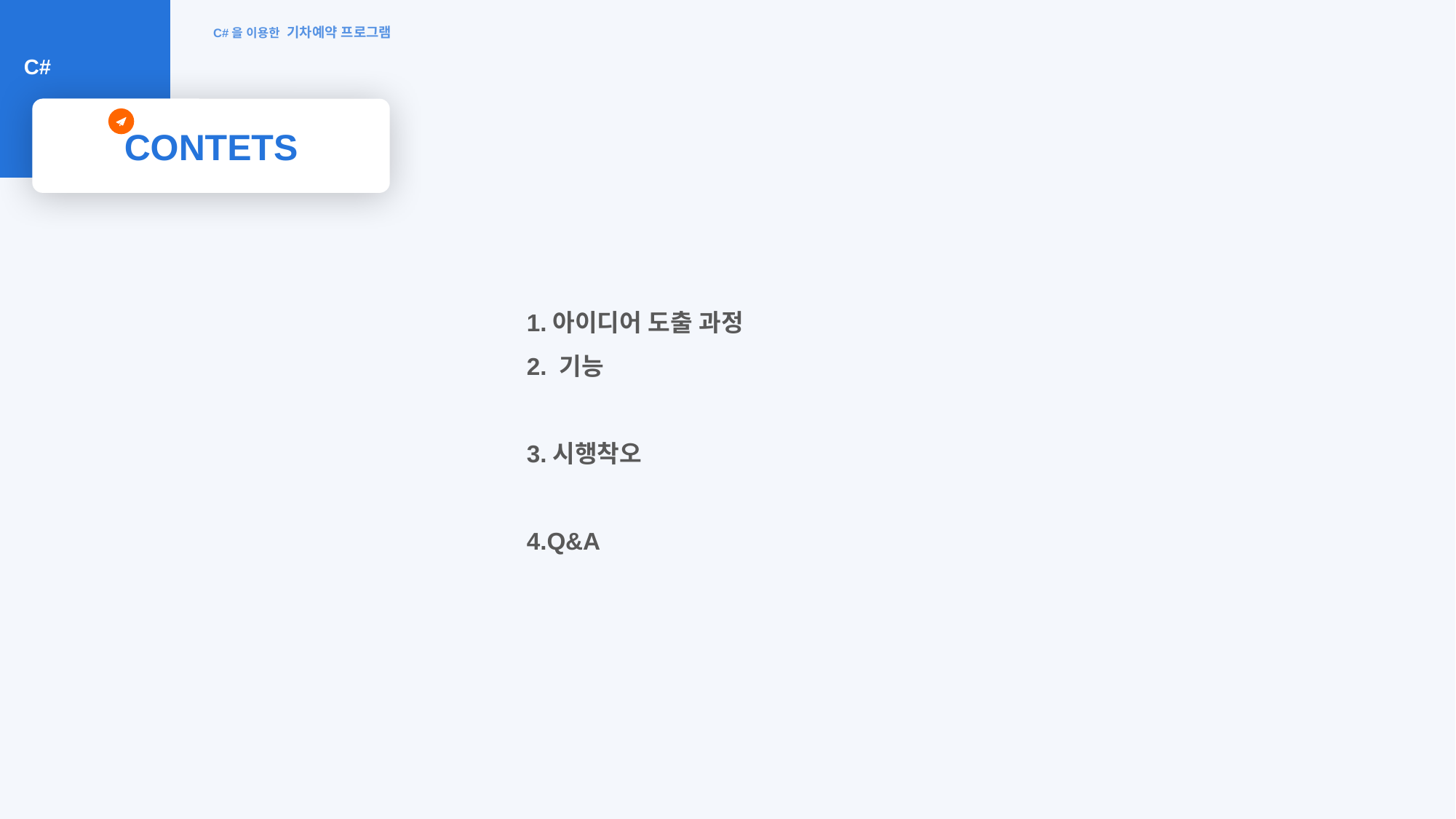

C#을 이용한  기차예약 프로그램
C#
CONTETS

1.아이디어 도출 과정
2. 기능

3.시행착오

4.Q&A